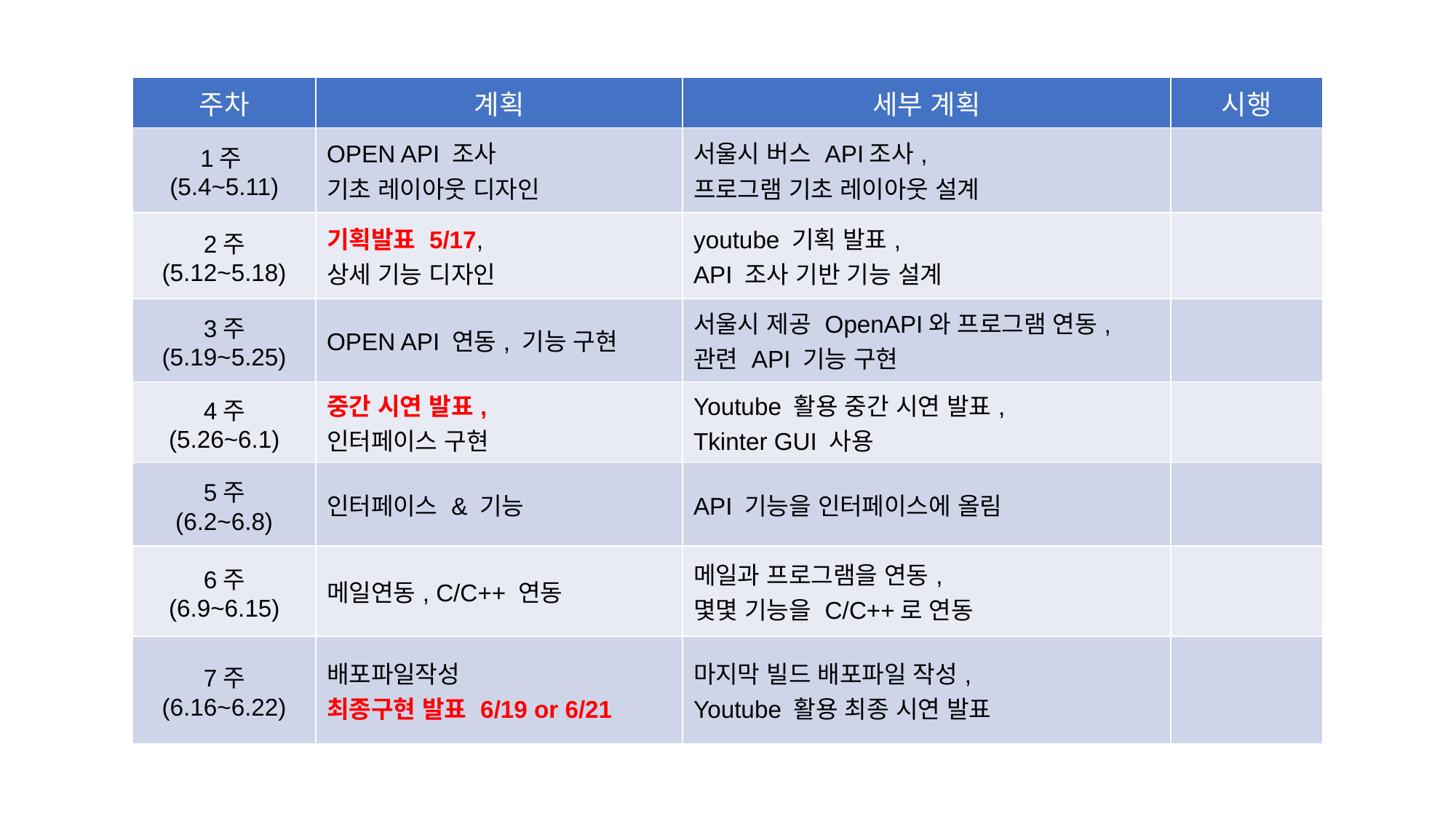

| 주차 | 계획 | 세부 계획 | 시행 |
| --- | --- | --- | --- |
| 1주 (5.4~5.11) | OPEN API 조사 기초 레이아웃 디자인 | 서울시 버스 API조사, 프로그램 기초 레이아웃 설계 |  |
| 2주 (5.12~5.18) | 기획발표 5/17, 상세 기능 디자인 | youtube 기획 발표, API 조사 기반 기능 설계 |  |
| 3주 (5.19~5.25) | OPEN API 연동, 기능 구현 | 서울시 제공 OpenAPI와 프로그램 연동, 관련 API 기능 구현 |  |
| 4주 (5.26~6.1) | 중간 시연 발표, 인터페이스 구현 | Youtube 활용 중간 시연 발표, Tkinter GUI 사용 |  |
| 5주 (6.2~6.8) | 인터페이스 & 기능 | API 기능을 인터페이스에 올림 |  |
| 6주 (6.9~6.15) | 메일연동, C/C++ 연동 | 메일과 프로그램을 연동, 몇몇 기능을 C/C++로 연동 |  |
| 7주 (6.16~6.22) | 배포파일작성 최종구현 발표 6/19 or 6/21 | 마지막 빌드 배포파일 작성, Youtube 활용 최종 시연 발표 |  |